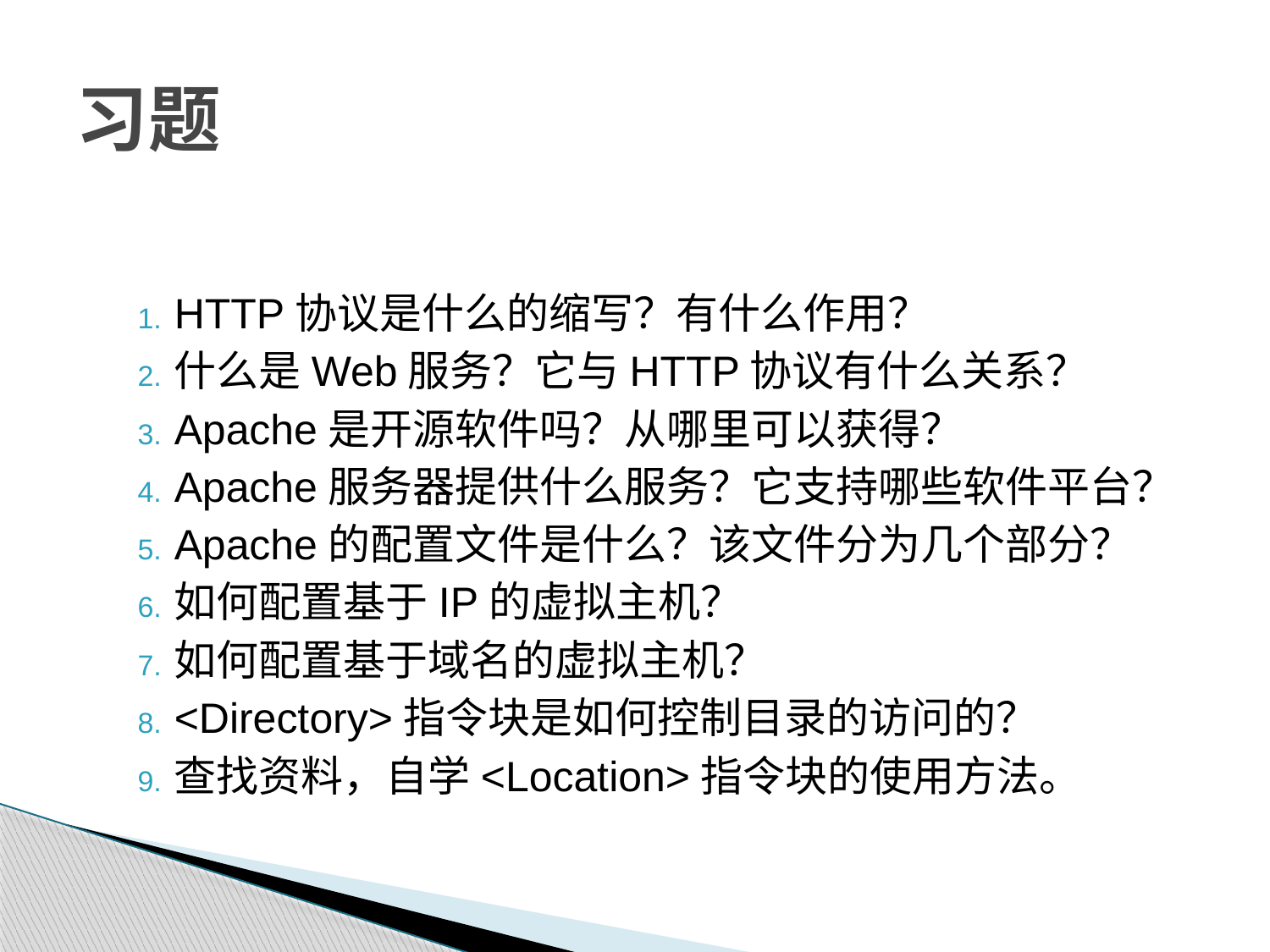

# 习题
HTTP协议是什么的缩写？有什么作用？
什么是Web服务？它与HTTP协议有什么关系？
Apache是开源软件吗？从哪里可以获得？
Apache服务器提供什么服务？它支持哪些软件平台？
Apache的配置文件是什么？该文件分为几个部分？
如何配置基于IP的虚拟主机？
如何配置基于域名的虚拟主机？
<Directory>指令块是如何控制目录的访问的？
查找资料，自学<Location>指令块的使用方法。